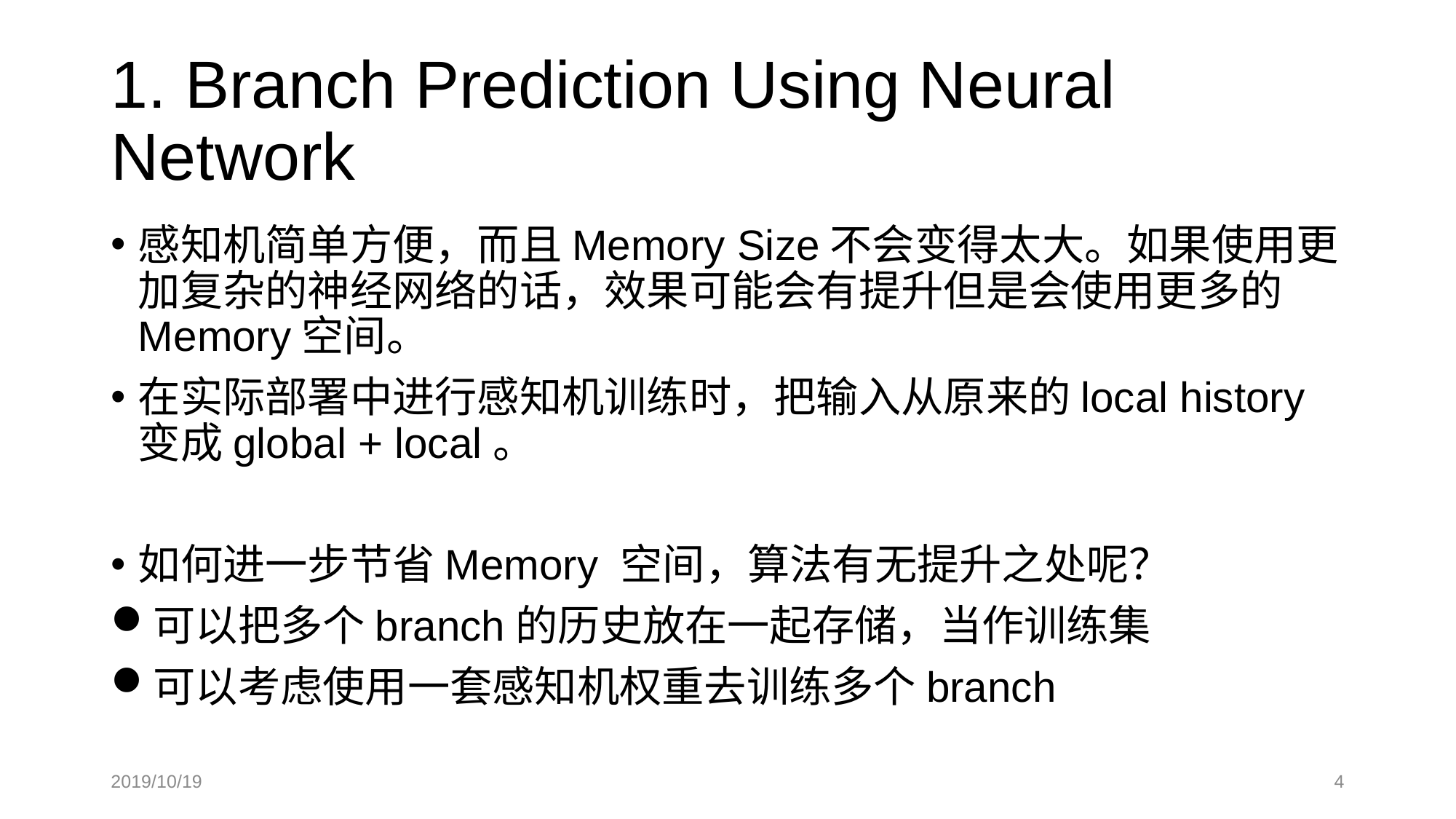

# 1. Branch Prediction Using Neural Network
感知机简单方便，而且Memory Size不会变得太大。如果使用更加复杂的神经网络的话，效果可能会有提升但是会使用更多的Memory空间。
在实际部署中进行感知机训练时，把输入从原来的local history变成global + local。

如何进一步节省Memory 空间，算法有无提升之处呢？
可以把多个branch的历史放在一起存储，当作训练集
可以考虑使用一套感知机权重去训练多个branch

2019/10/19
4